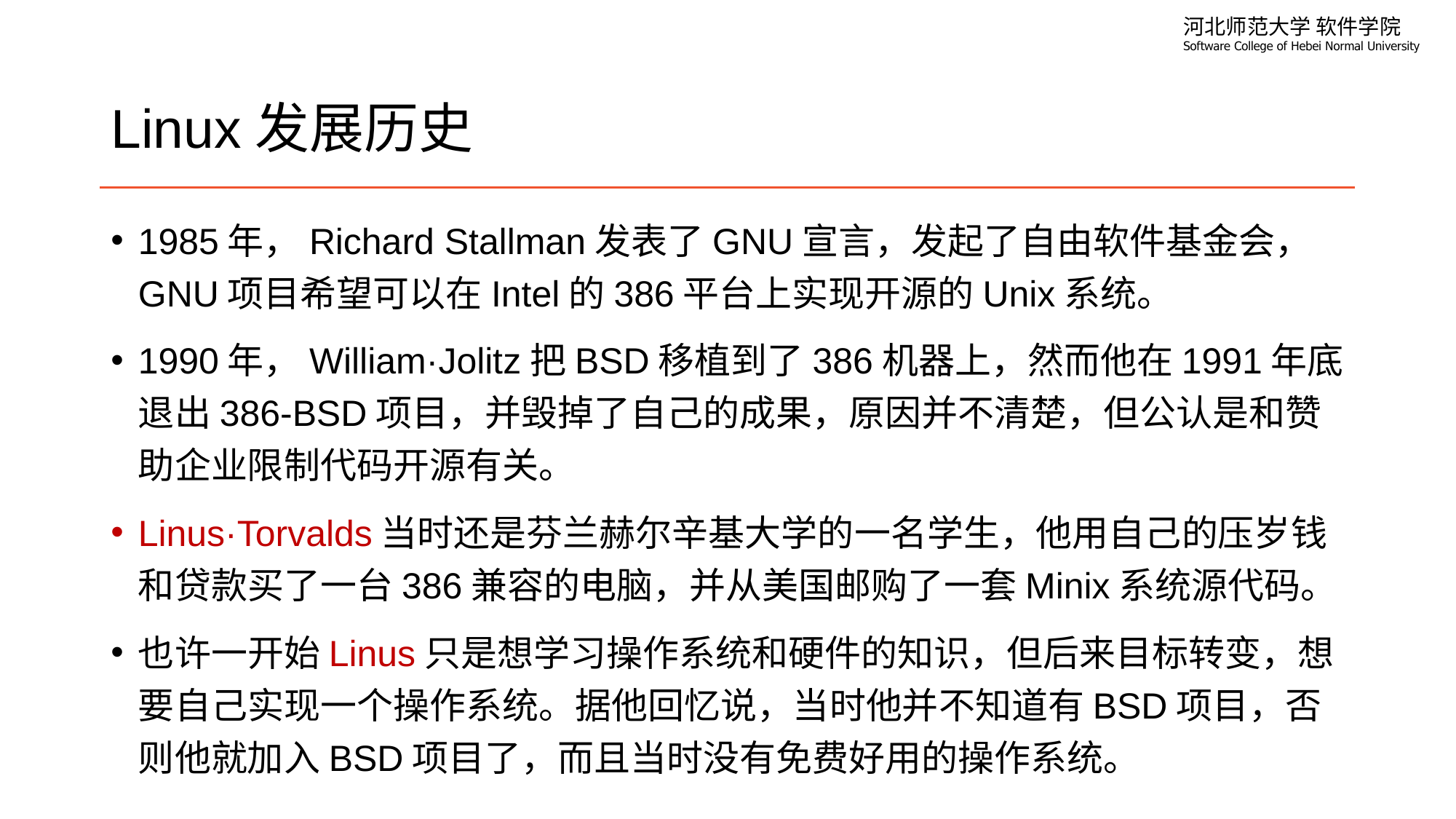

# Linux发展历史
1985年，Richard Stallman发表了GNU宣言，发起了自由软件基金会，GNU项目希望可以在Intel的386平台上实现开源的Unix系统。
1990年，William·Jolitz把BSD移植到了386机器上，然而他在1991年底退出386-BSD项目，并毁掉了自己的成果，原因并不清楚，但公认是和赞助企业限制代码开源有关。
Linus·Torvalds当时还是芬兰赫尔辛基大学的一名学生，他用自己的压岁钱和贷款买了一台386兼容的电脑，并从美国邮购了一套Minix系统源代码。
也许一开始Linus只是想学习操作系统和硬件的知识，但后来目标转变，想要自己实现一个操作系统。据他回忆说，当时他并不知道有BSD项目，否则他就加入BSD项目了，而且当时没有免费好用的操作系统。